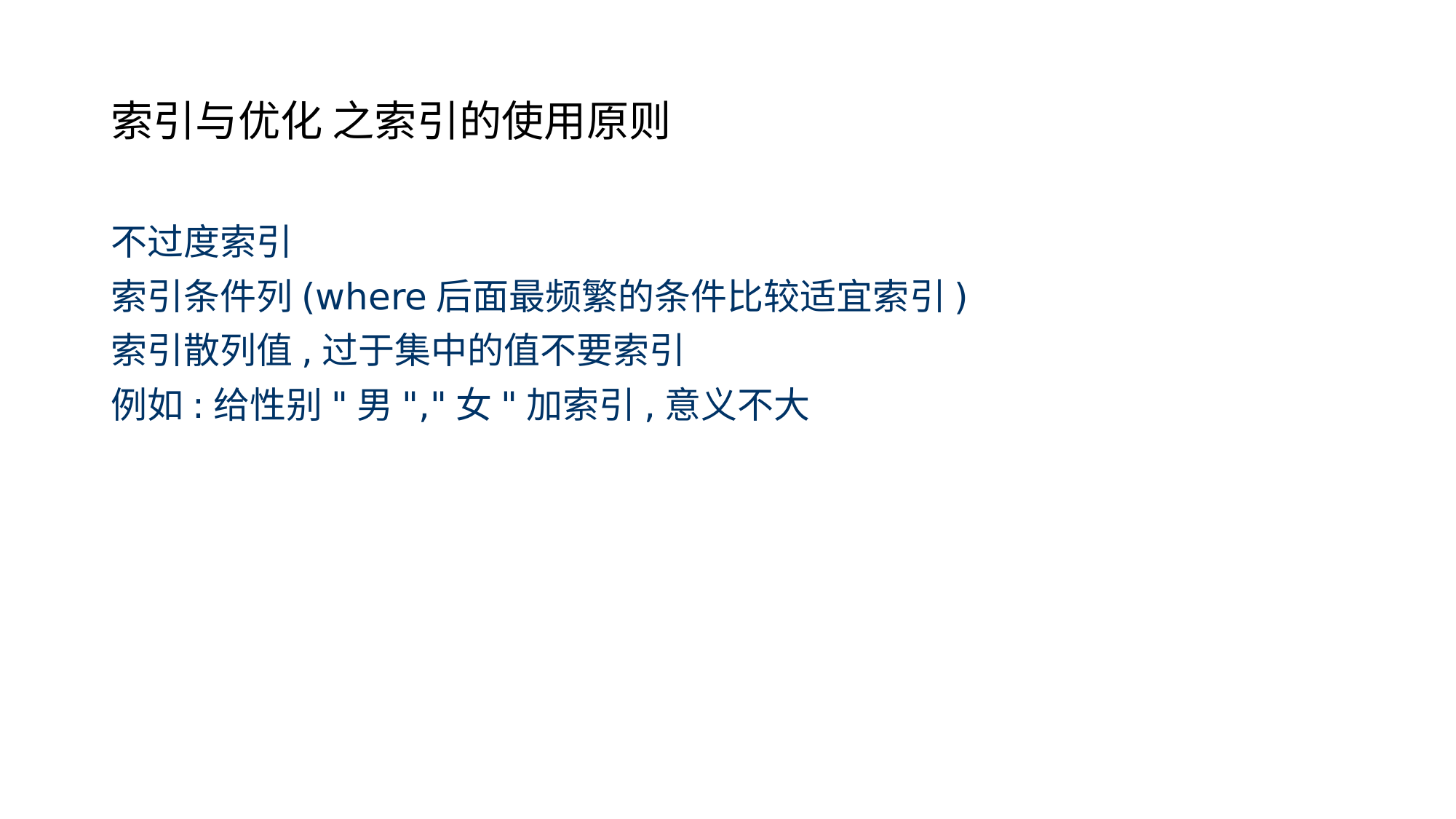

# 索引与优化 之索引的使用原则
不过度索引
索引条件列(where后面最频繁的条件比较适宜索引)
索引散列值,过于集中的值不要索引
例如:给性别"男","女"加索引,意义不大